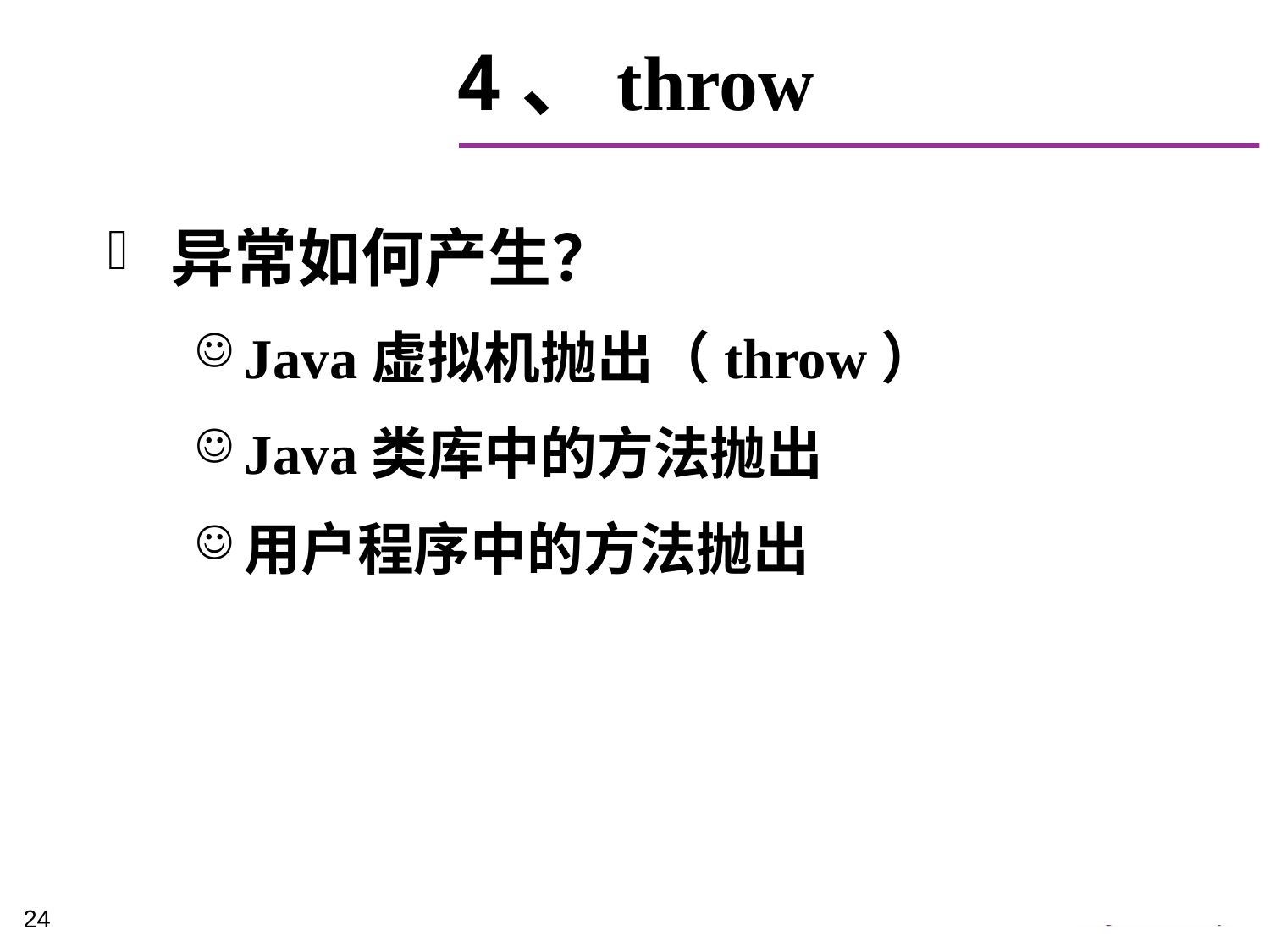

# 4、throw
异常如何产生？
Java虚拟机抛出（throw）
Java类库中的方法抛出
用户程序中的方法抛出
24